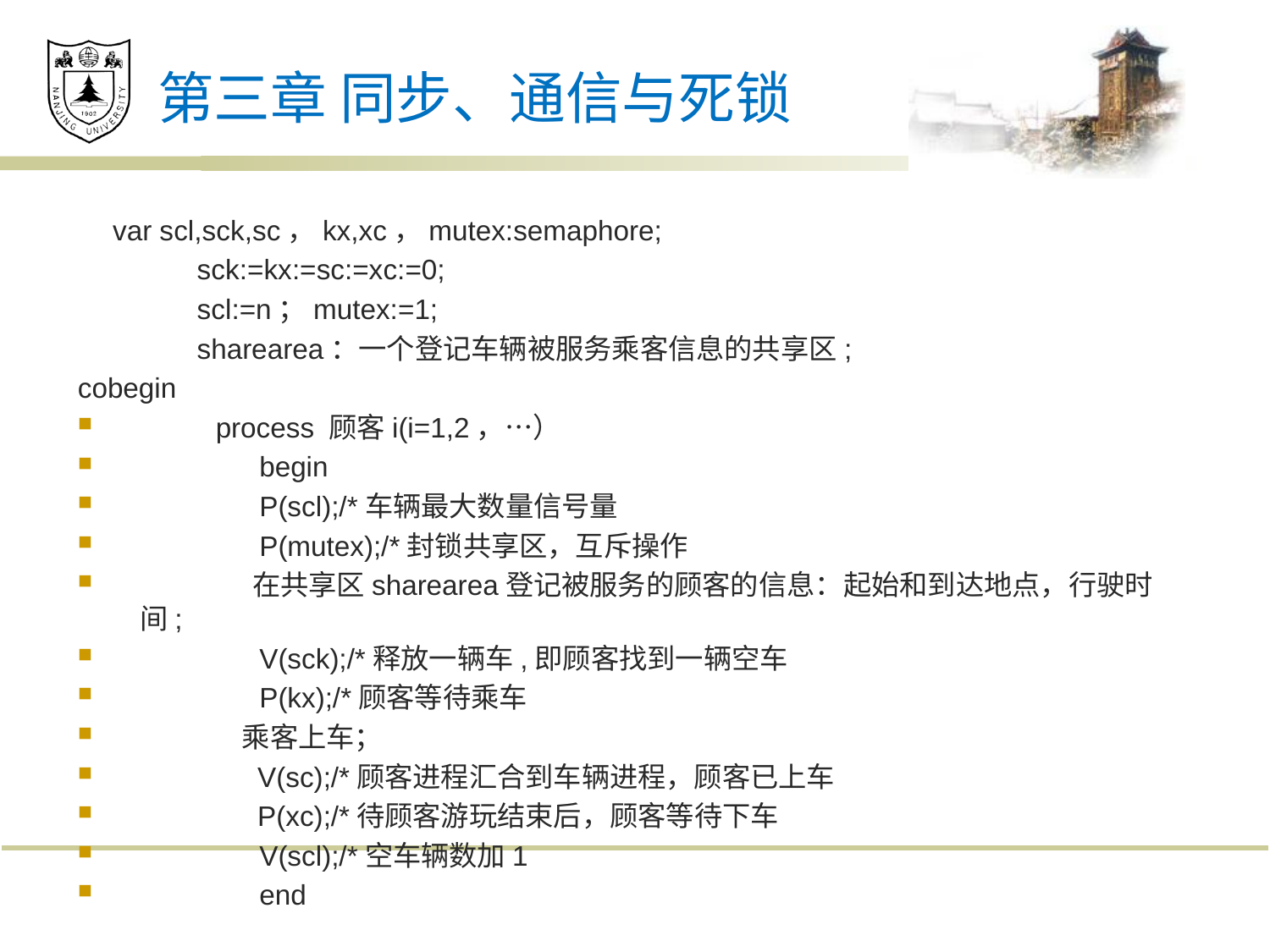

# 第三章 同步、通信与死锁
　var scl,sck,sc，kx,xc，mutex:semaphore;
　　　　sck:=kx:=sc:=xc:=0;
　　　　scl:=n；mutex:=1;
　　　　sharearea：一个登记车辆被服务乘客信息的共享区;
cobegin
　　  process 顾客i(i=1,2，…）
　　　　begin
　　　　P(scl);/*车辆最大数量信号量
　　　　P(mutex);/*封锁共享区，互斥操作
　　　　在共享区sharearea登记被服务的顾客的信息：起始和到达地点，行驶时间;
　　　　V(sck);/*释放一辆车,即顾客找到一辆空车
　　　　P(kx);/*顾客等待乘车
               乘客上车；
               V(sc);/*顾客进程汇合到车辆进程，顾客已上车
               P(xc);/*待顾客游玩结束后，顾客等待下车
　　　　V(scl);/*空车辆数加1
　　　　end